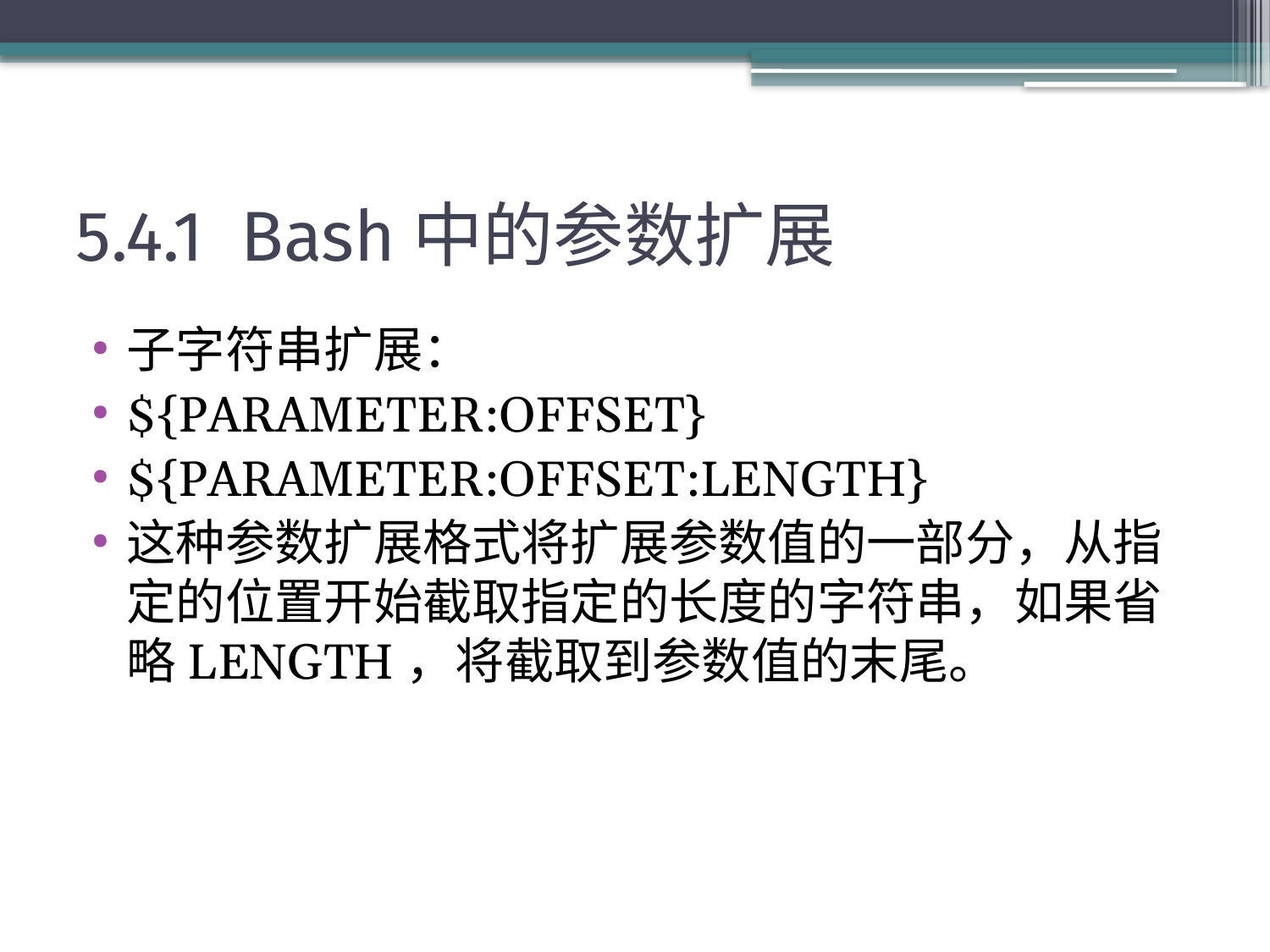

# 5.4.1  Bash中的参数扩展
子字符串扩展：
${PARAMETER:OFFSET}
${PARAMETER:OFFSET:LENGTH}
这种参数扩展格式将扩展参数值的一部分，从指定的位置开始截取指定的长度的字符串，如果省略LENGTH，将截取到参数值的末尾。